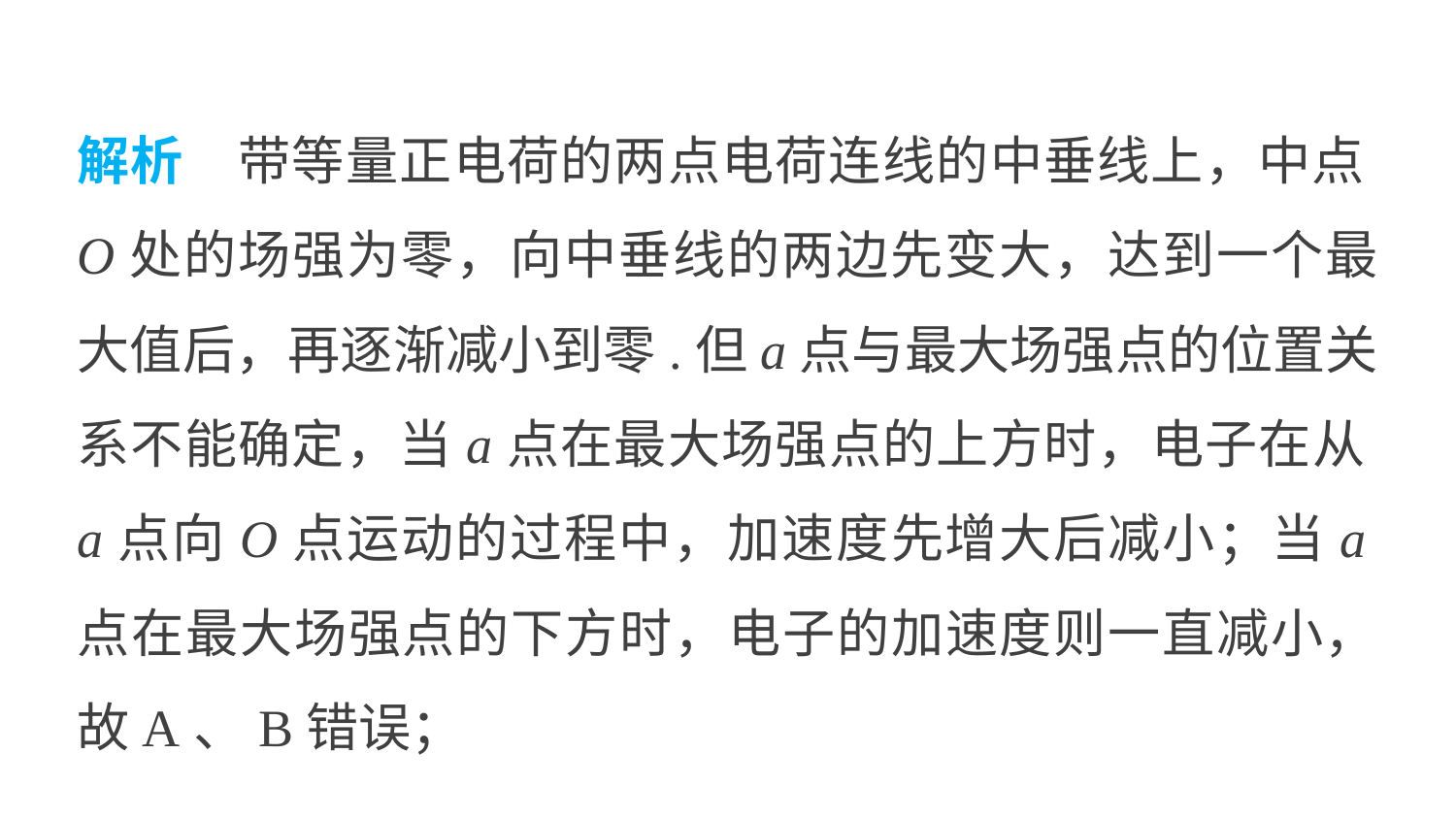

解析　带等量正电荷的两点电荷连线的中垂线上，中点O处的场强为零，向中垂线的两边先变大，达到一个最大值后，再逐渐减小到零.但a点与最大场强点的位置关系不能确定，当a点在最大场强点的上方时，电子在从a点向O点运动的过程中，加速度先增大后减小；当a点在最大场强点的下方时，电子的加速度则一直减小，故A、B错误；